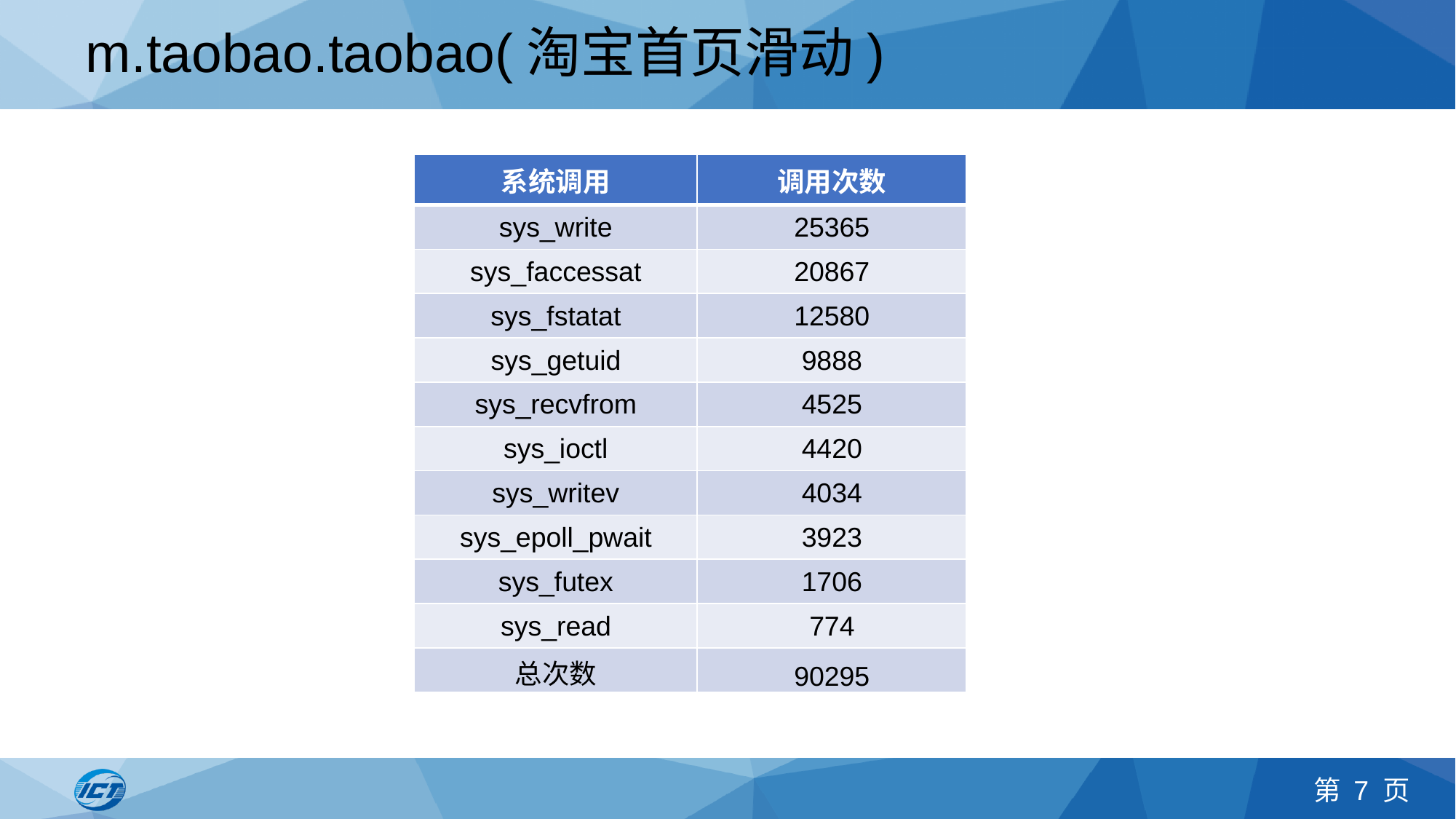

# m.taobao.taobao(淘宝首页滑动)
| 系统调用 | 调用次数 |
| --- | --- |
| sys\_write | 25365 |
| sys\_faccessat | 20867 |
| sys\_fstatat | 12580 |
| sys\_getuid | 9888 |
| sys\_recvfrom | 4525 |
| sys\_ioctl | 4420 |
| sys\_writev | 4034 |
| sys\_epoll\_pwait | 3923 |
| sys\_futex | 1706 |
| sys\_read | 774 |
| 总次数 | 90295 |
第 7 页